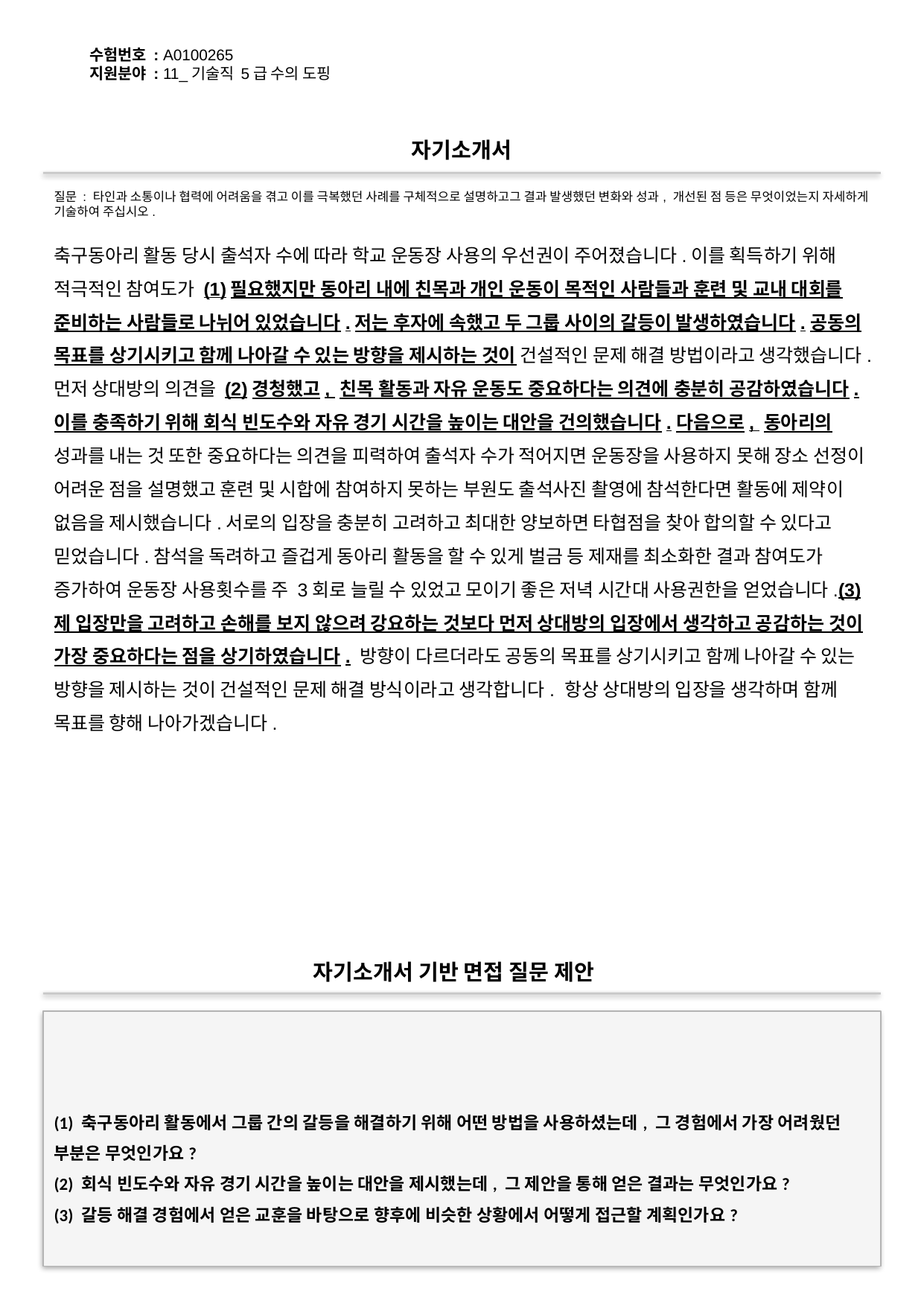

수험번호 : A0100265
지원분야 : 11_기술직 5급 수의 도핑
#

자기소개서

질문 : 타인과 소통이나 협력에 어려움을 겪고 이를 극복했던 사례를 구체적으로 설명하고그 결과 발생했던 변화와 성과, 개선된 점 등은 무엇이었는지 자세하게 기술하여 주십시오.

축구동아리 활동 당시 출석자 수에 따라 학교 운동장 사용의 우선권이 주어졌습니다.이를 획득하기 위해 적극적인 참여도가 (1)필요했지만 동아리 내에 친목과 개인 운동이 목적인 사람들과 훈련 및 교내 대회를 준비하는 사람들로 나뉘어 있었습니다.저는 후자에 속했고 두 그룹 사이의 갈등이 발생하였습니다.공동의 목표를 상기시키고 함께 나아갈 수 있는 방향을 제시하는 것이 건설적인 문제 해결 방법이라고 생각했습니다.먼저 상대방의 의견을 (2)경청했고, 친목 활동과 자유 운동도 중요하다는 의견에 충분히 공감하였습니다.이를 충족하기 위해 회식 빈도수와 자유 경기 시간을 높이는 대안을 건의했습니다.다음으로, 동아리의 성과를 내는 것 또한 중요하다는 의견을 피력하여 출석자 수가 적어지면 운동장을 사용하지 못해 장소 선정이 어려운 점을 설명했고 훈련 및 시합에 참여하지 못하는 부원도 출석사진 촬영에 참석한다면 활동에 제약이 없음을 제시했습니다.서로의 입장을 충분히 고려하고 최대한 양보하면 타협점을 찾아 합의할 수 있다고 믿었습니다.참석을 독려하고 즐겁게 동아리 활동을 할 수 있게 벌금 등 제재를 최소화한 결과 참여도가 증가하여 운동장 사용횟수를 주 3회로 늘릴 수 있었고 모이기 좋은 저녁 시간대 사용권한을 얻었습니다.(3)제 입장만을 고려하고 손해를 보지 않으려 강요하는 것보다 먼저 상대방의 입장에서 생각하고 공감하는 것이 가장 중요하다는 점을 상기하였습니다. 방향이 다르더라도 공동의 목표를 상기시키고 함께 나아갈 수 있는 방향을 제시하는 것이 건설적인 문제 해결 방식이라고 생각합니다. 항상 상대방의 입장을 생각하며 함께 목표를 향해 나아가겠습니다.

자기소개서 기반 면접 질문 제안

(1) 축구동아리 활동에서 그룹 간의 갈등을 해결하기 위해 어떤 방법을 사용하셨는데, 그 경험에서 가장 어려웠던 부분은 무엇인가요?
(2) 회식 빈도수와 자유 경기 시간을 높이는 대안을 제시했는데, 그 제안을 통해 얻은 결과는 무엇인가요?
(3) 갈등 해결 경험에서 얻은 교훈을 바탕으로 향후에 비슷한 상황에서 어떻게 접근할 계획인가요?